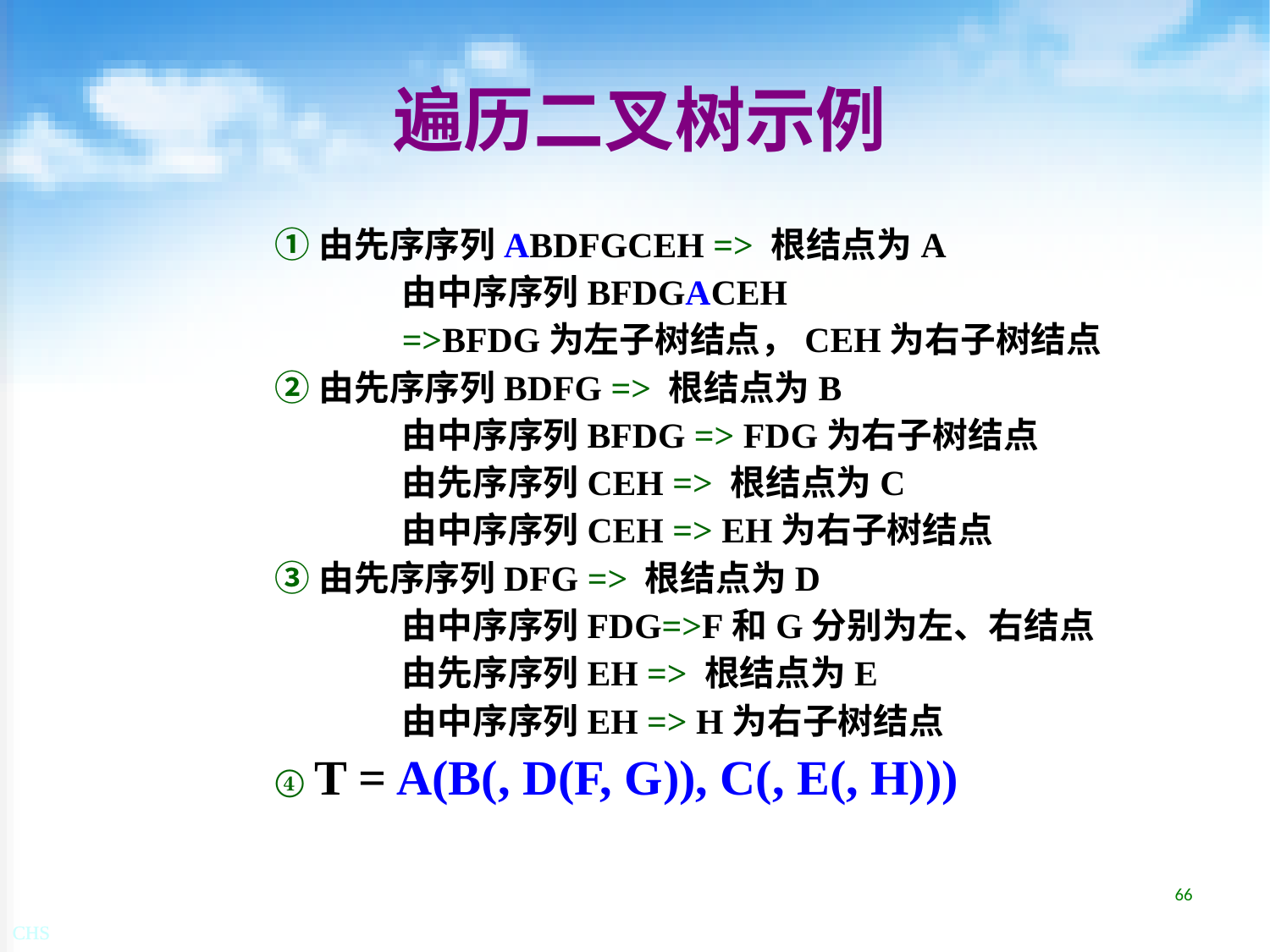

# 遍历二叉树示例
①由先序序列ABDFGCEH => 根结点为A
	由中序序列BFDGACEH
	=>BFDG为左子树结点，CEH为右子树结点
②由先序序列BDFG => 根结点为B
	由中序序列BFDG => FDG为右子树结点
	由先序序列CEH => 根结点为C
	由中序序列CEH => EH为右子树结点
③由先序序列DFG => 根结点为D
	由中序序列FDG=>F和G分别为左、右结点
	由先序序列EH => 根结点为E
	由中序序列EH => H为右子树结点
④ T = A(B(, D(F, G)), C(, E(, H)))
66